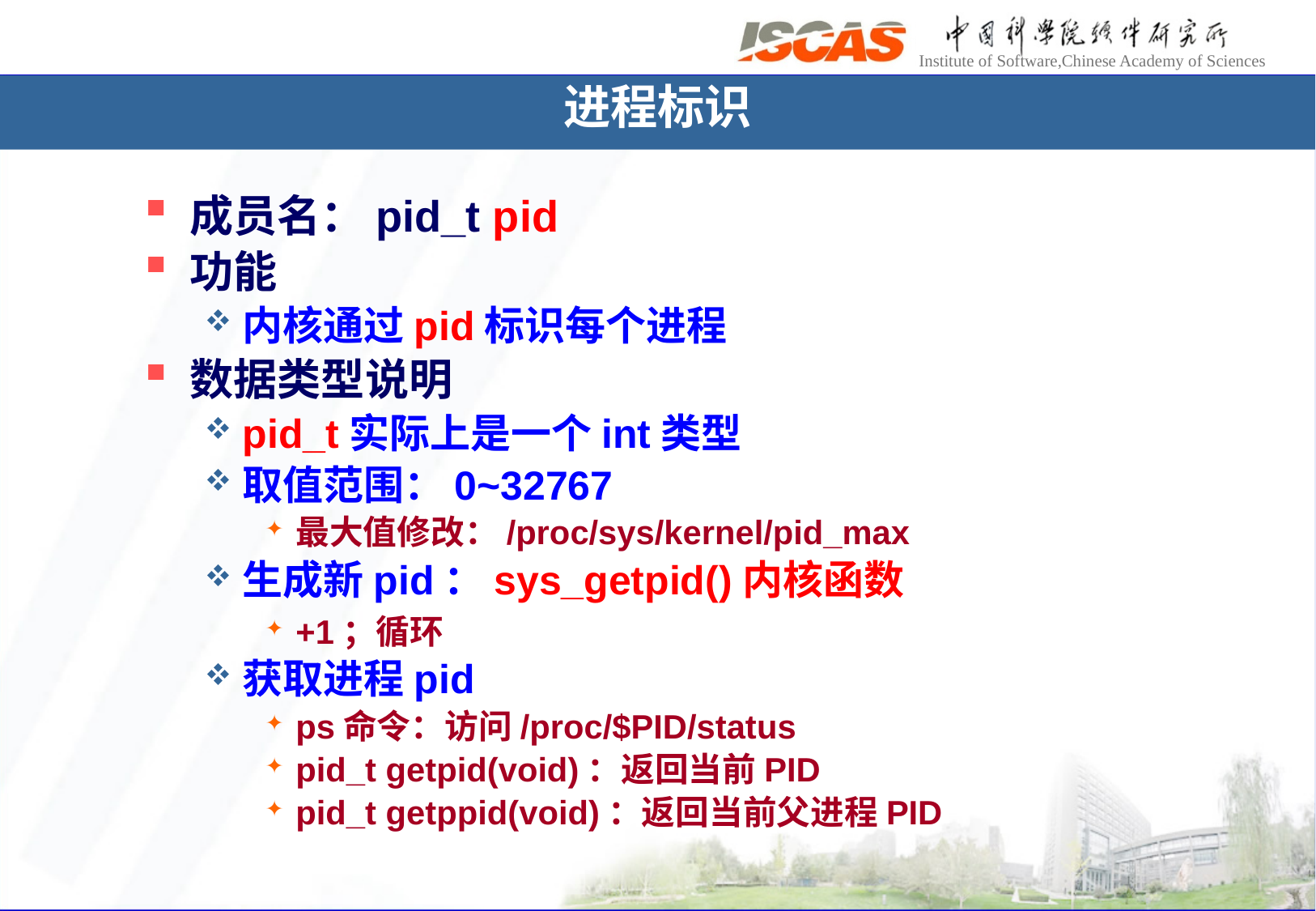

# 进程标识
成员名：pid_t pid
功能
内核通过pid标识每个进程
数据类型说明
pid_t实际上是一个int类型
取值范围：0~32767
最大值修改：/proc/sys/kernel/pid_max
生成新pid：sys_getpid()内核函数
+1；循环
获取进程pid
ps命令：访问/proc/$PID/status
pid_t getpid(void)：返回当前PID
pid_t getppid(void)：返回当前父进程PID